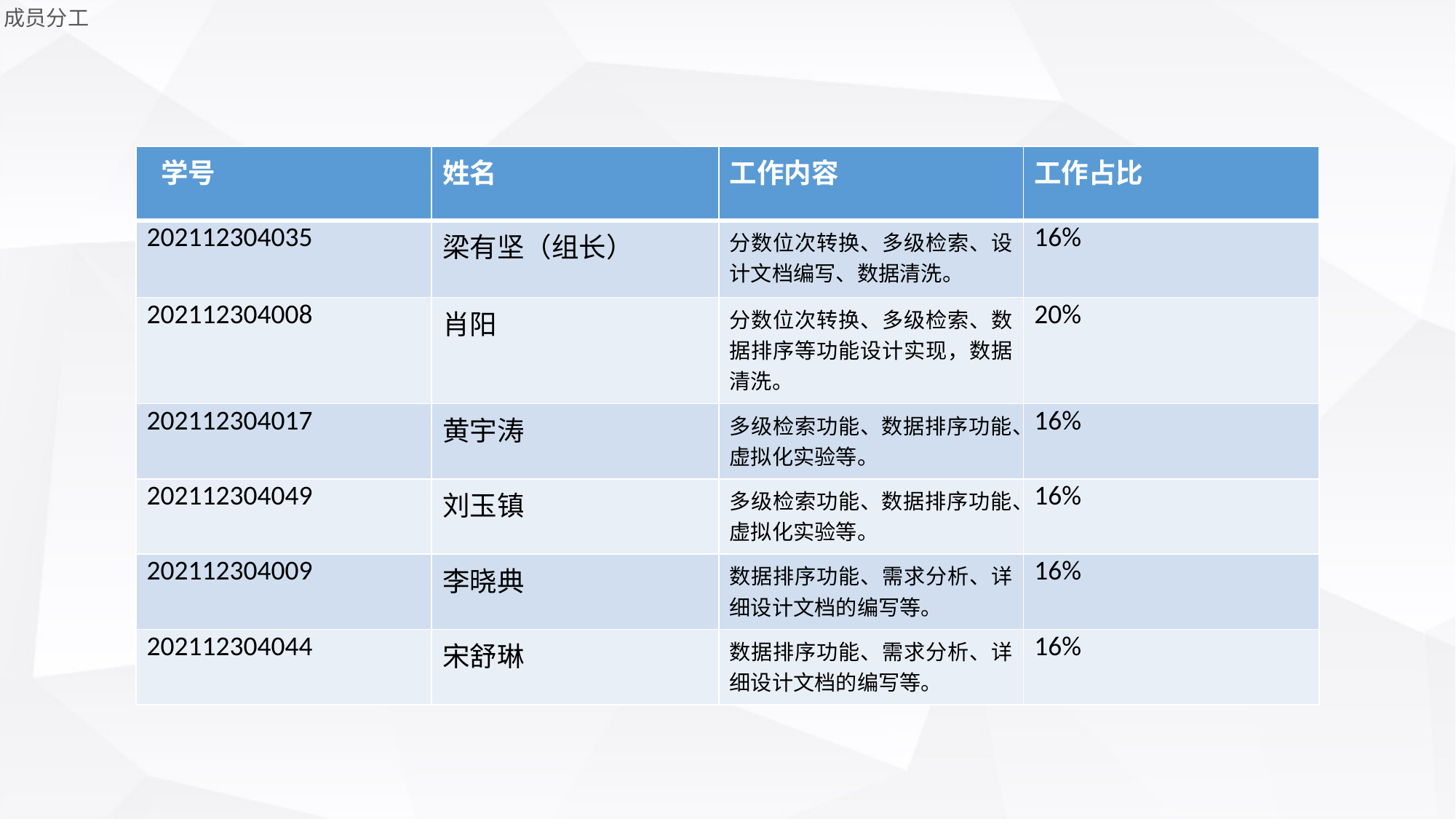

成员分工
| 学号 | 姓名 | 工作内容 | 工作占比 |
| --- | --- | --- | --- |
| 202112304035 | 梁有坚（组长） | 分数位次转换、多级检索、设计文档编写、数据清洗。 | 16% |
| 202112304008 | 肖阳 | 分数位次转换、多级检索、数据排序等功能设计实现，数据清洗。 | 20% |
| 202112304017 | 黄宇涛 | 多级检索功能、数据排序功能、虚拟化实验等。 | 16% |
| 202112304049 | 刘玉镇 | 多级检索功能、数据排序功能、虚拟化实验等。 | 16% |
| 202112304009 | 李晓典 | 数据排序功能、需求分析、详细设计文档的编写等。 | 16% |
| 202112304044 | 宋舒琳 | 数据排序功能、需求分析、详细设计文档的编写等。 | 16% |